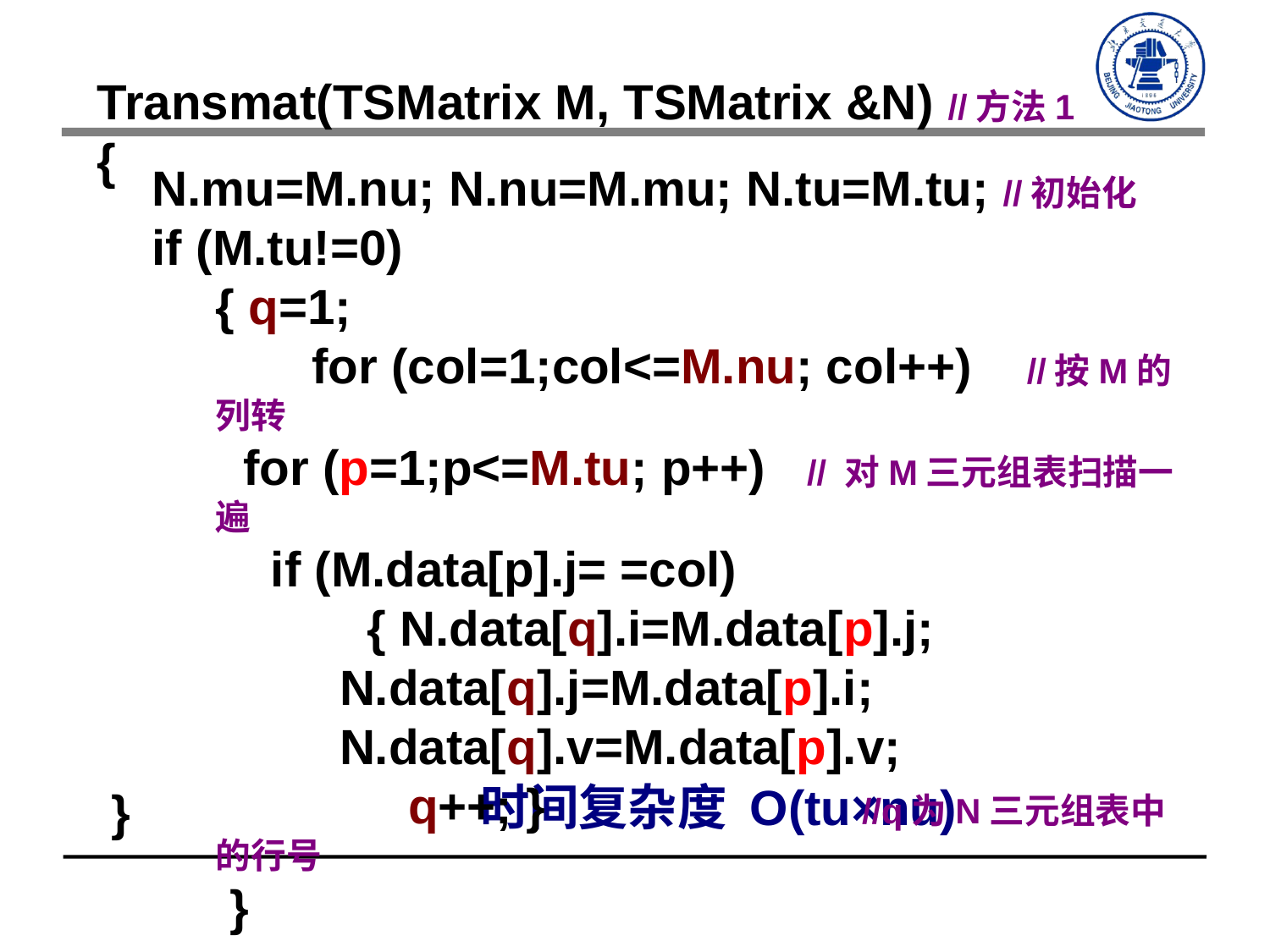

Transmat(TSMatrix M, TSMatrix &N) //方法1
{

 }
N.mu=M.nu; N.nu=M.mu; N.tu=M.tu; //初始化
if (M.tu!=0)
{ q=1;
       for (col=1;col<=M.nu; col++)    //按M的列转
  for (p=1;p<=M.tu; p++)   // 对M三元组表扫描一遍
    if (M.data[p].j= =col)
           { N.data[q].i=M.data[p].j;
         N.data[q].j=M.data[p].i;
         N.data[q].v=M.data[p].v;
              q++; }                       //q为N三元组表中的行号
 }
时间复杂度 O(tu×nu)